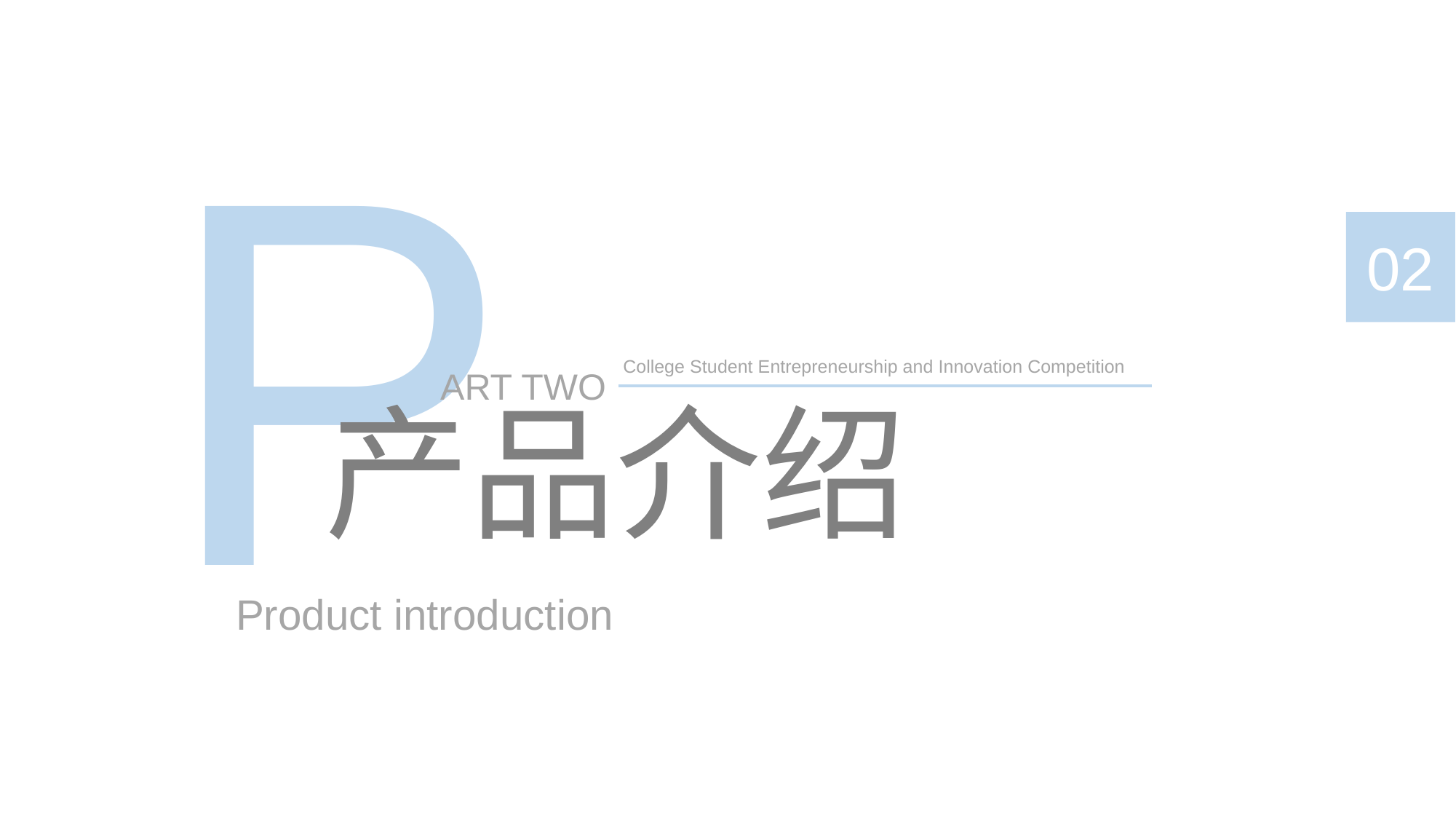

P
02
College Student Entrepreneurship and Innovation Competition
ART TWO
产品介绍
Product introduction